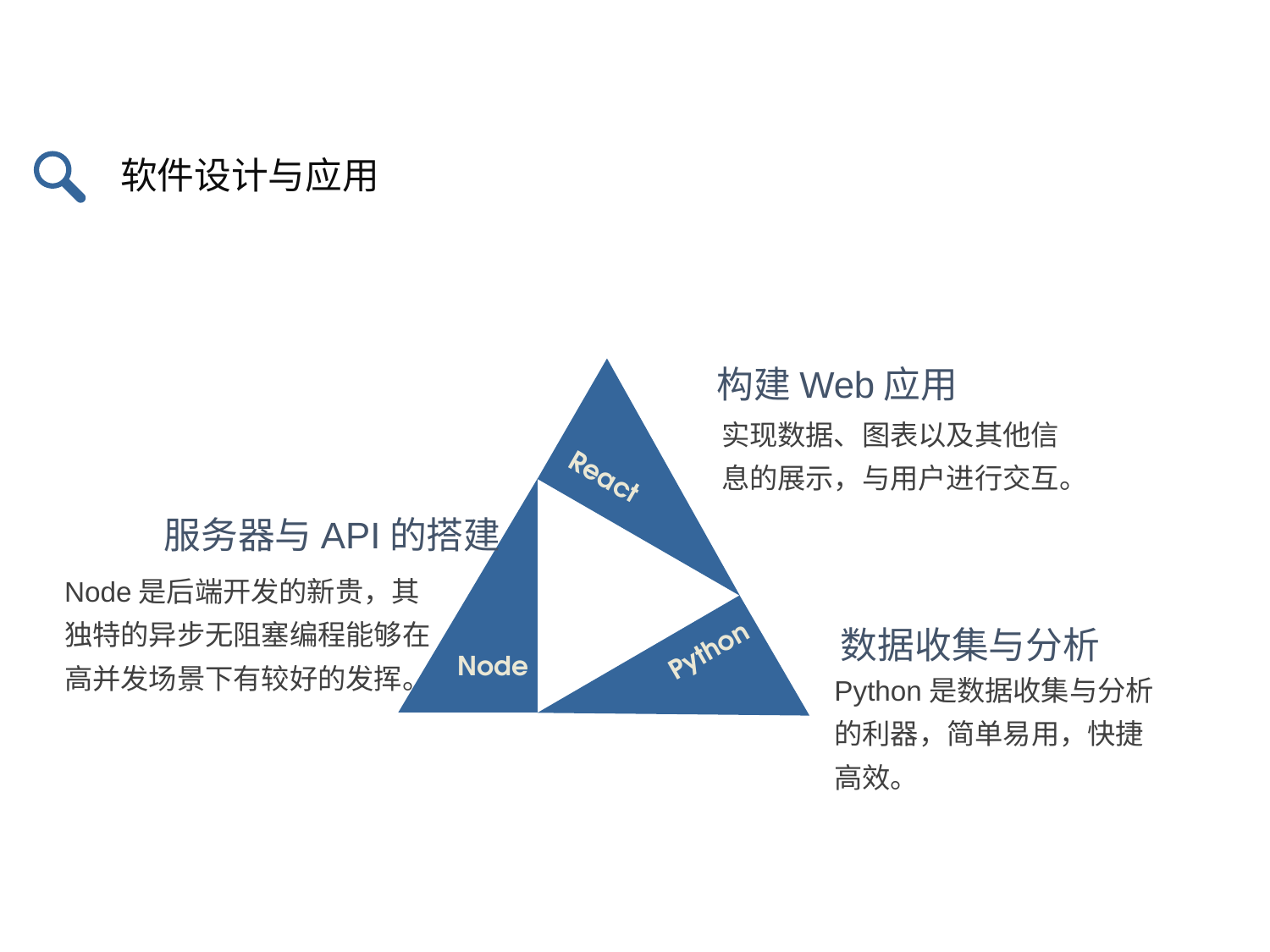

软件设计与应用
构建Web应用
实现数据、图表以及其他信息的展示，与用户进行交互。

React
服务器与API的搭建

Node是后端开发的新贵，其独特的异步无阻塞编程能够在高并发场景下有较好的发挥。
 数据收集与分析
Python
Node

Python是数据收集与分析的利器，简单易用，快捷高效。